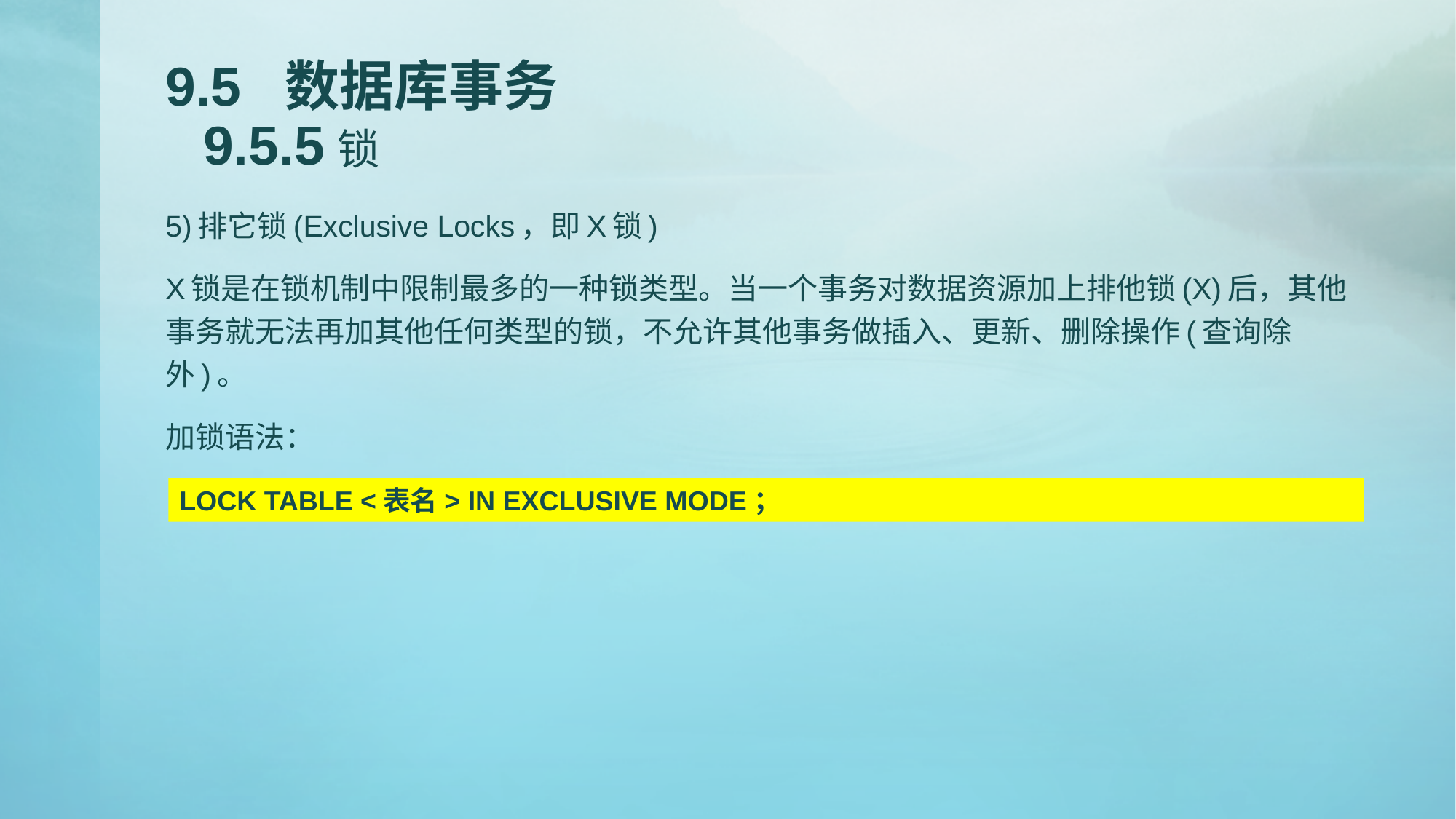

# 9.5  数据库事务 9.5.5锁
5)排它锁(Exclusive Locks，即X锁)
X锁是在锁机制中限制最多的一种锁类型。当一个事务对数据资源加上排他锁(X)后，其他事务就无法再加其他任何类型的锁，不允许其他事务做插入、更新、删除操作(查询除外)。
加锁语法：
LOCK TABLE <表名> IN EXCLUSIVE MODE；